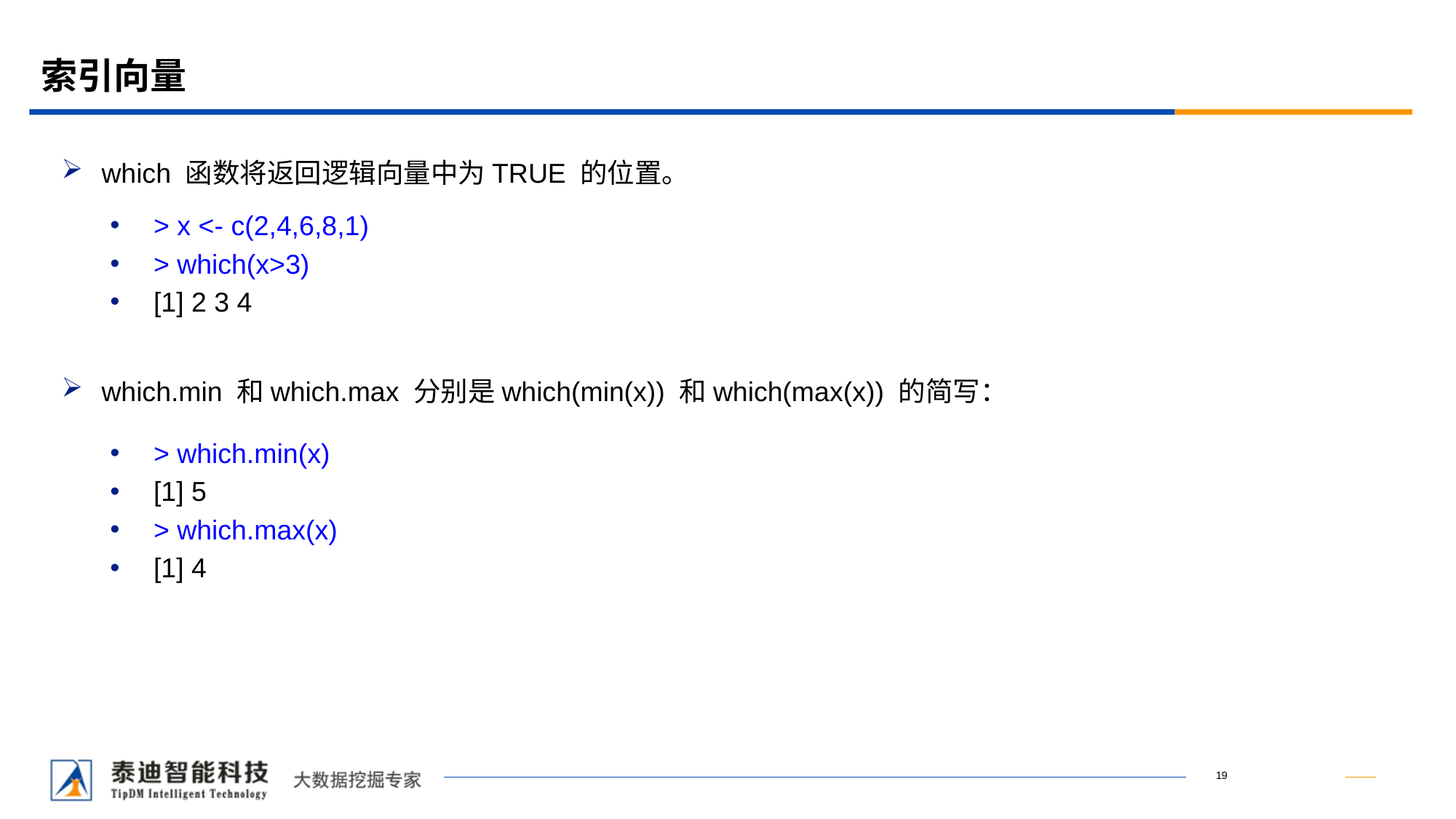

# 索引向量
 which 函数将返回逻辑向量中为TRUE 的位置。

 which.min 和which.max 分别是which(min(x)) 和which(max(x)) 的简写：

> x <- c(2,4,6,8,1)
> which(x>3)
[1] 2 3 4
> which.min(x)
[1] 5
> which.max(x)
[1] 4